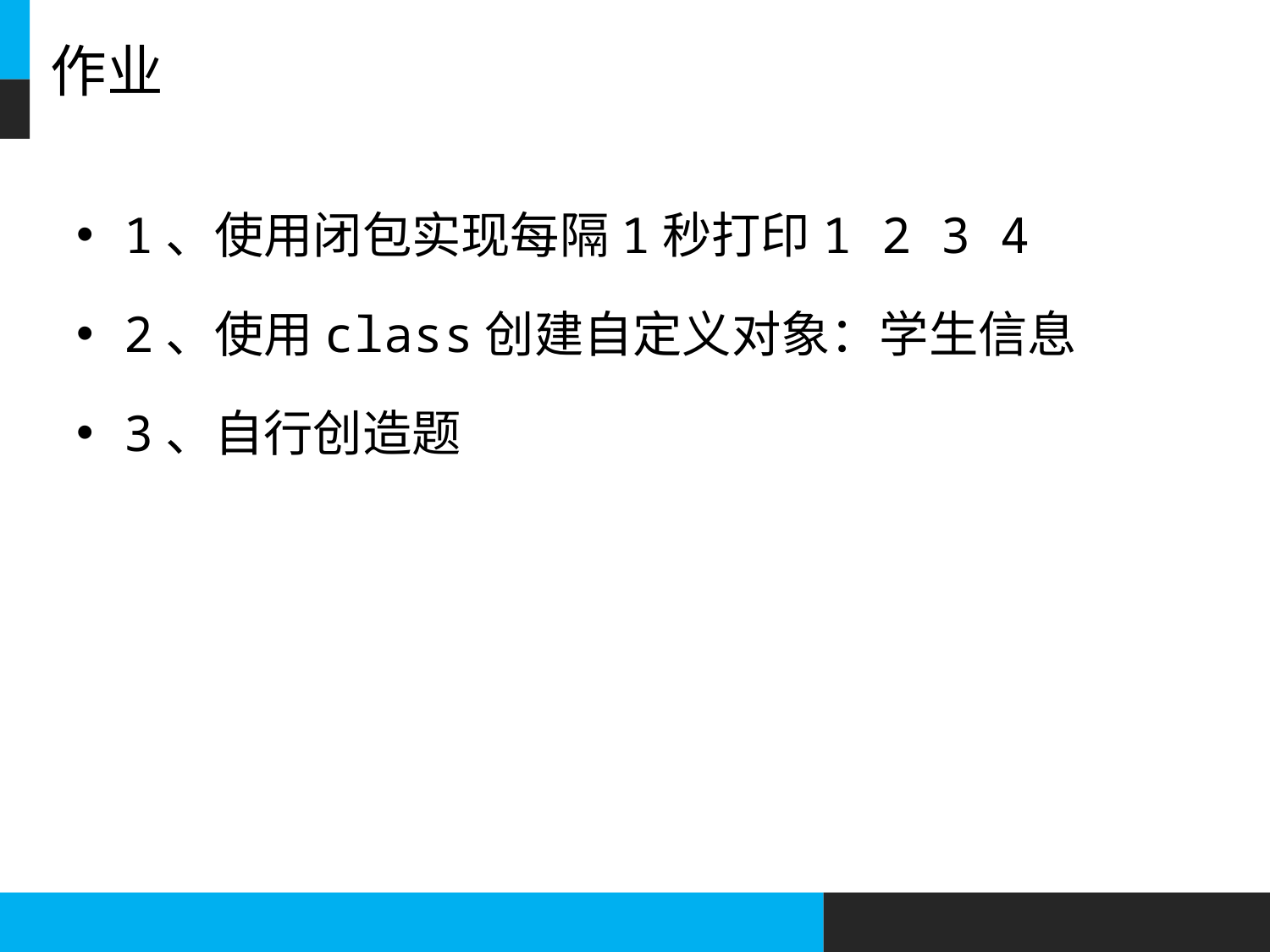

# 作业
1、使用闭包实现每隔1秒打印1 2 3 4
2、使用class创建自定义对象：学生信息
3、自行创造题